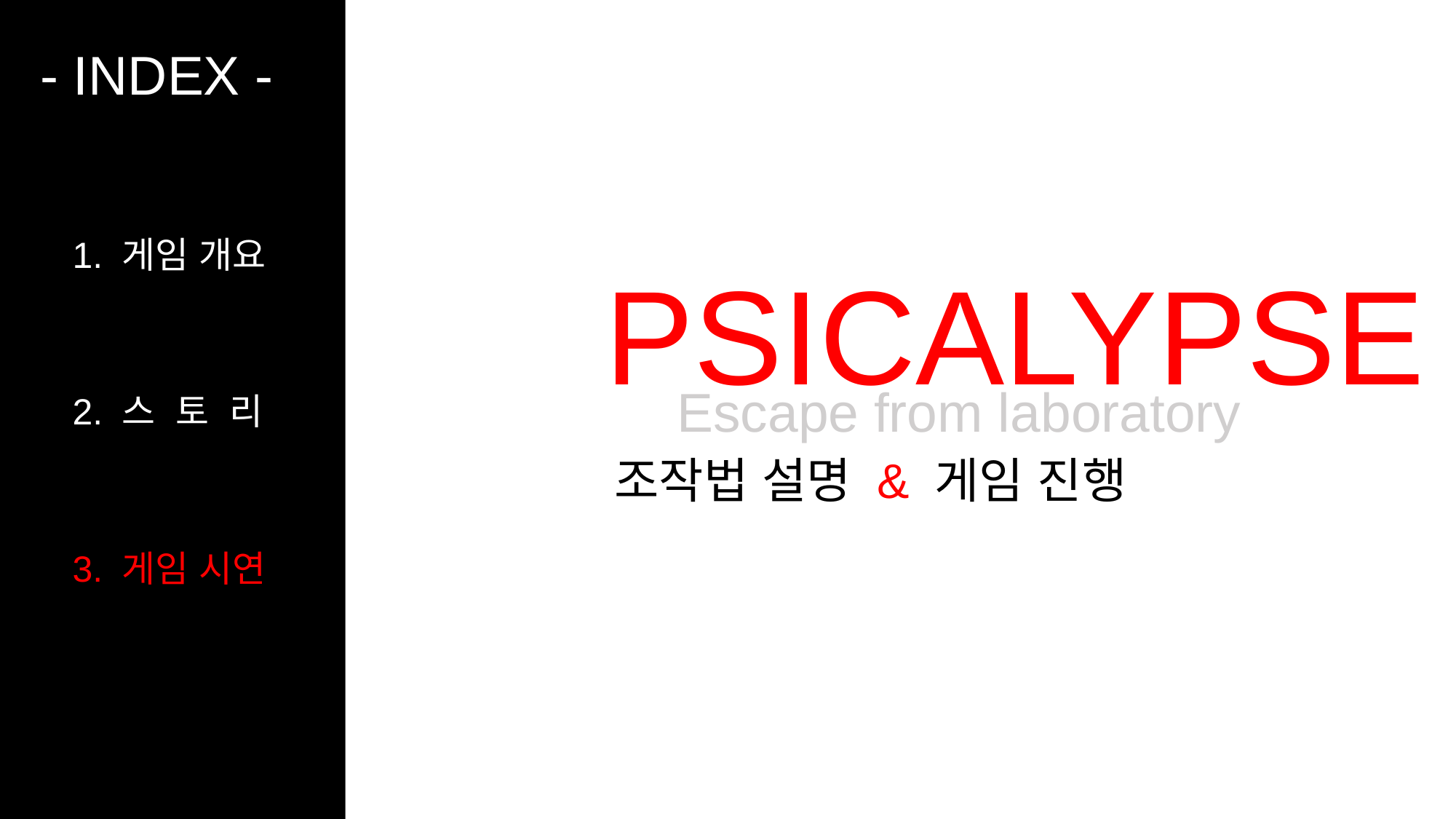

- INDEX -
1. 게임 개요
PSICALYPSE
Escape from laboratory
2. 스  토  리
조작법 설명 & 게임 진행
3. 게임 시연